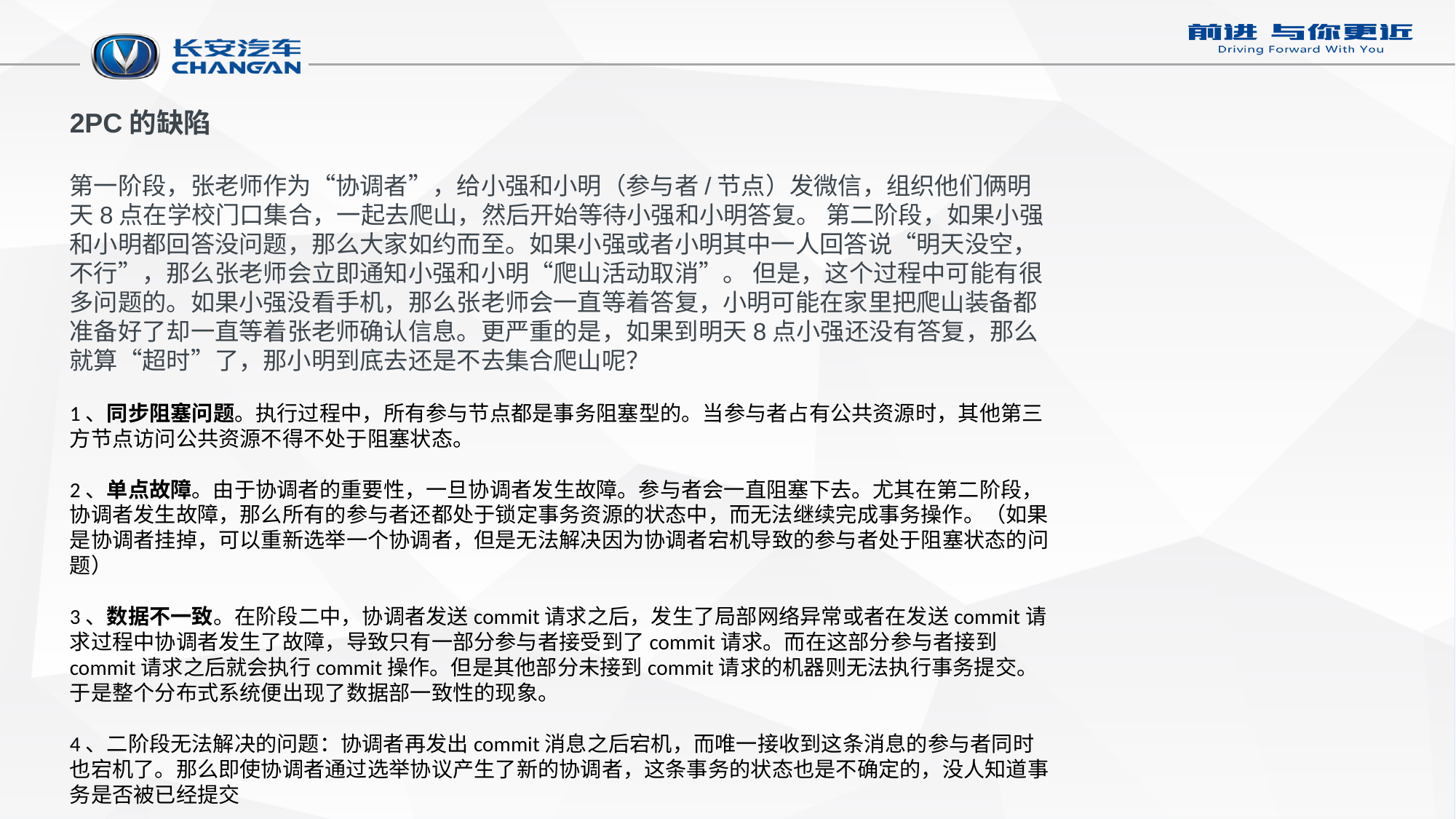

2PC的缺陷

第一阶段，张老师作为“协调者”，给小强和小明（参与者/节点）发微信，组织他们俩明天8点在学校门口集合，一起去爬山，然后开始等待小强和小明答复。 第二阶段，如果小强和小明都回答没问题，那么大家如约而至。如果小强或者小明其中一人回答说“明天没空，不行”，那么张老师会立即通知小强和小明“爬山活动取消”。 但是，这个过程中可能有很多问题的。如果小强没看手机，那么张老师会一直等着答复，小明可能在家里把爬山装备都准备好了却一直等着张老师确认信息。更严重的是，如果到明天8点小强还没有答复，那么就算“超时”了，那小明到底去还是不去集合爬山呢？
1、同步阻塞问题。执行过程中，所有参与节点都是事务阻塞型的。当参与者占有公共资源时，其他第三方节点访问公共资源不得不处于阻塞状态。

2、单点故障。由于协调者的重要性，一旦协调者发生故障。参与者会一直阻塞下去。尤其在第二阶段，协调者发生故障，那么所有的参与者还都处于锁定事务资源的状态中，而无法继续完成事务操作。（如果是协调者挂掉，可以重新选举一个协调者，但是无法解决因为协调者宕机导致的参与者处于阻塞状态的问题）

3、数据不一致。在阶段二中，协调者发送commit请求之后，发生了局部网络异常或者在发送commit请求过程中协调者发生了故障，导致只有一部分参与者接受到了commit请求。而在这部分参与者接到commit请求之后就会执行commit操作。但是其他部分未接到commit请求的机器则无法执行事务提交。于是整个分布式系统便出现了数据部一致性的现象。

4、二阶段无法解决的问题：协调者再发出commit消息之后宕机，而唯一接收到这条消息的参与者同时也宕机了。那么即使协调者通过选举协议产生了新的协调者，这条事务的状态也是不确定的，没人知道事务是否被已经提交